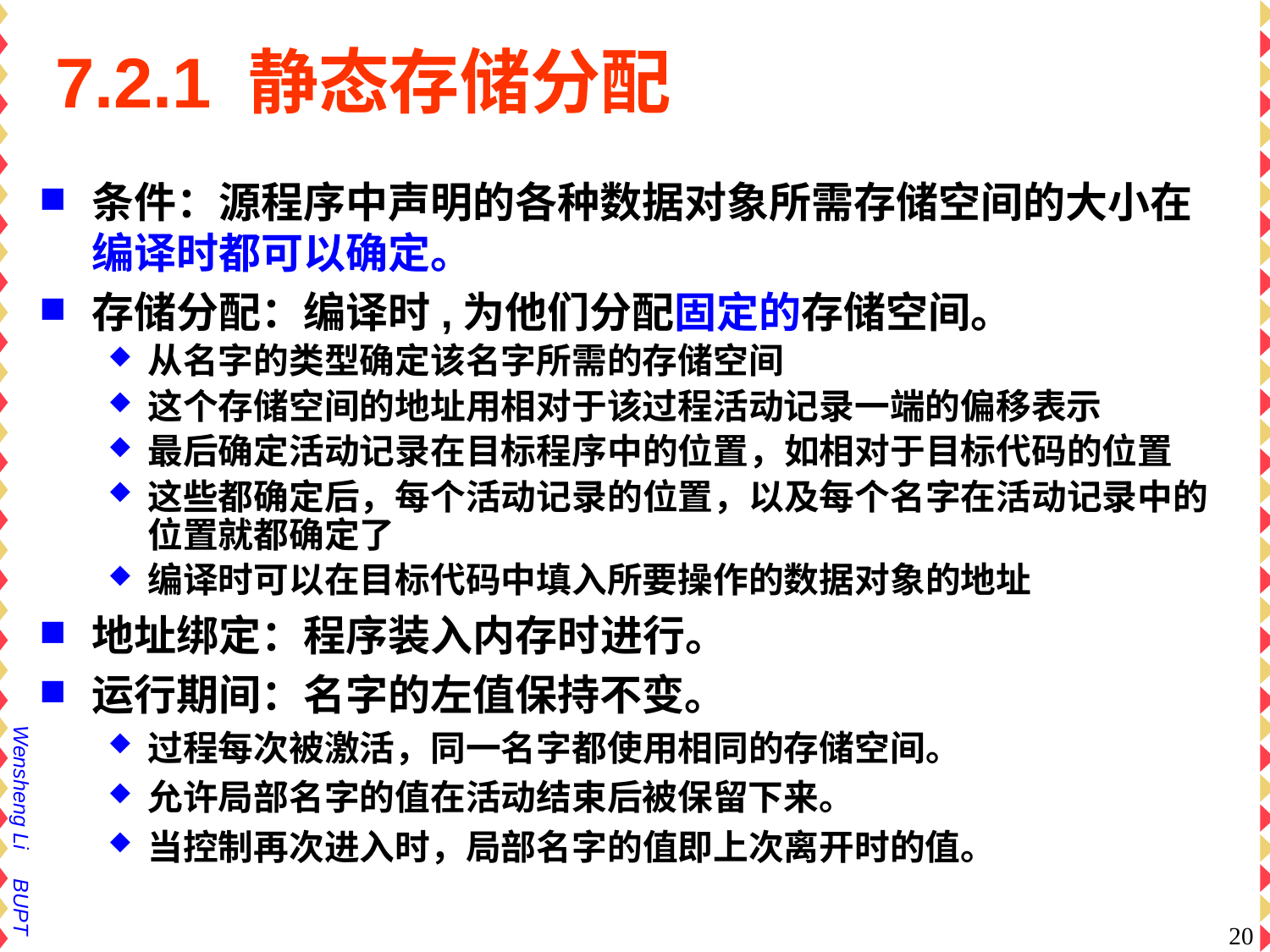

# 7.2.1 静态存储分配
条件：源程序中声明的各种数据对象所需存储空间的大小在编译时都可以确定。
存储分配：编译时,为他们分配固定的存储空间。
从名字的类型确定该名字所需的存储空间
这个存储空间的地址用相对于该过程活动记录一端的偏移表示
最后确定活动记录在目标程序中的位置，如相对于目标代码的位置
这些都确定后，每个活动记录的位置，以及每个名字在活动记录中的位置就都确定了
编译时可以在目标代码中填入所要操作的数据对象的地址
地址绑定：程序装入内存时进行。
运行期间：名字的左值保持不变。
过程每次被激活，同一名字都使用相同的存储空间。
允许局部名字的值在活动结束后被保留下来。
当控制再次进入时，局部名字的值即上次离开时的值。
20